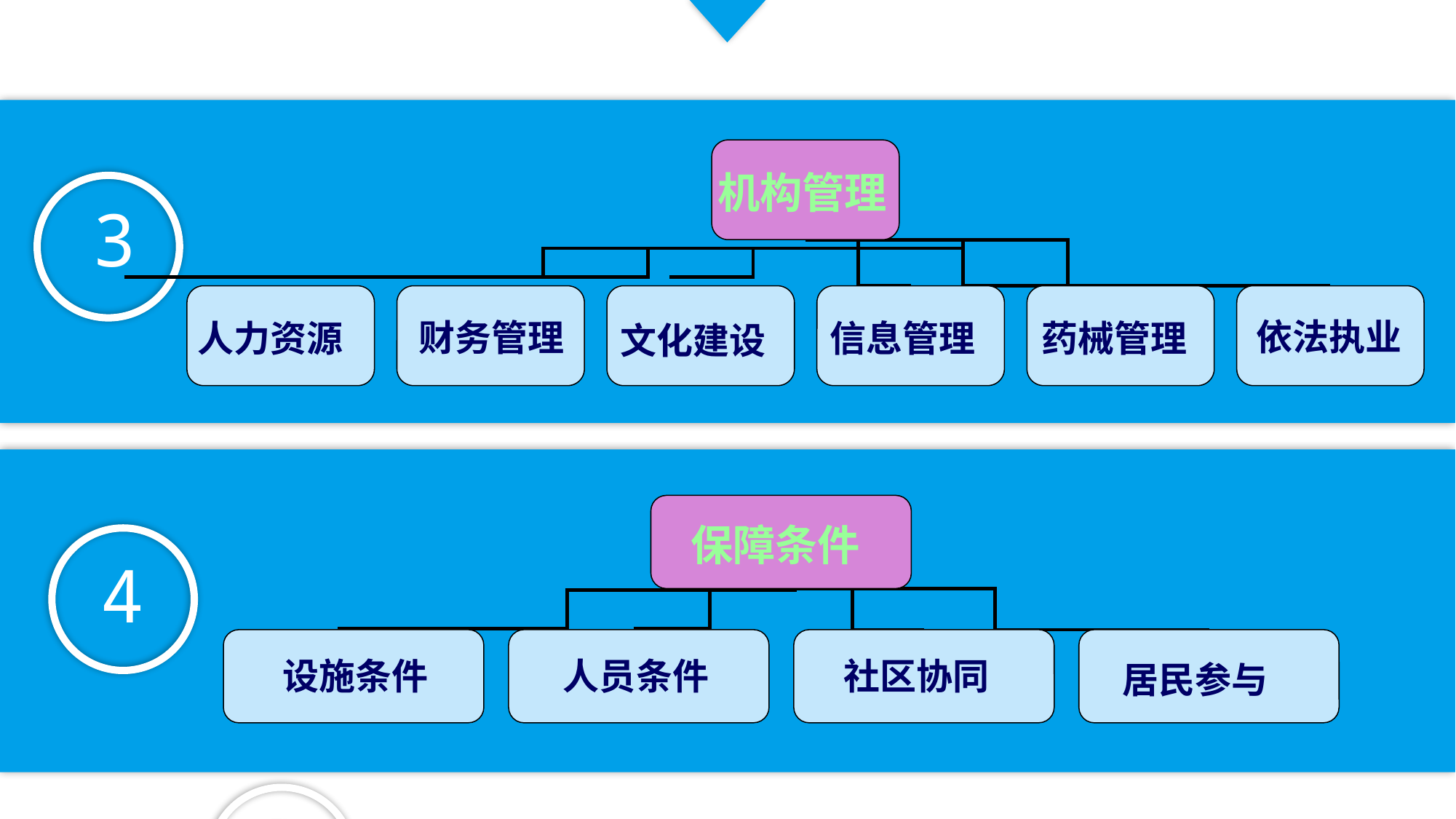

机构管理

3
依法执业
财务管理
人力资源
信息管理
药械管理
文化建设

保障条件

4
设施条件
人员条件
社区协同
居民参与